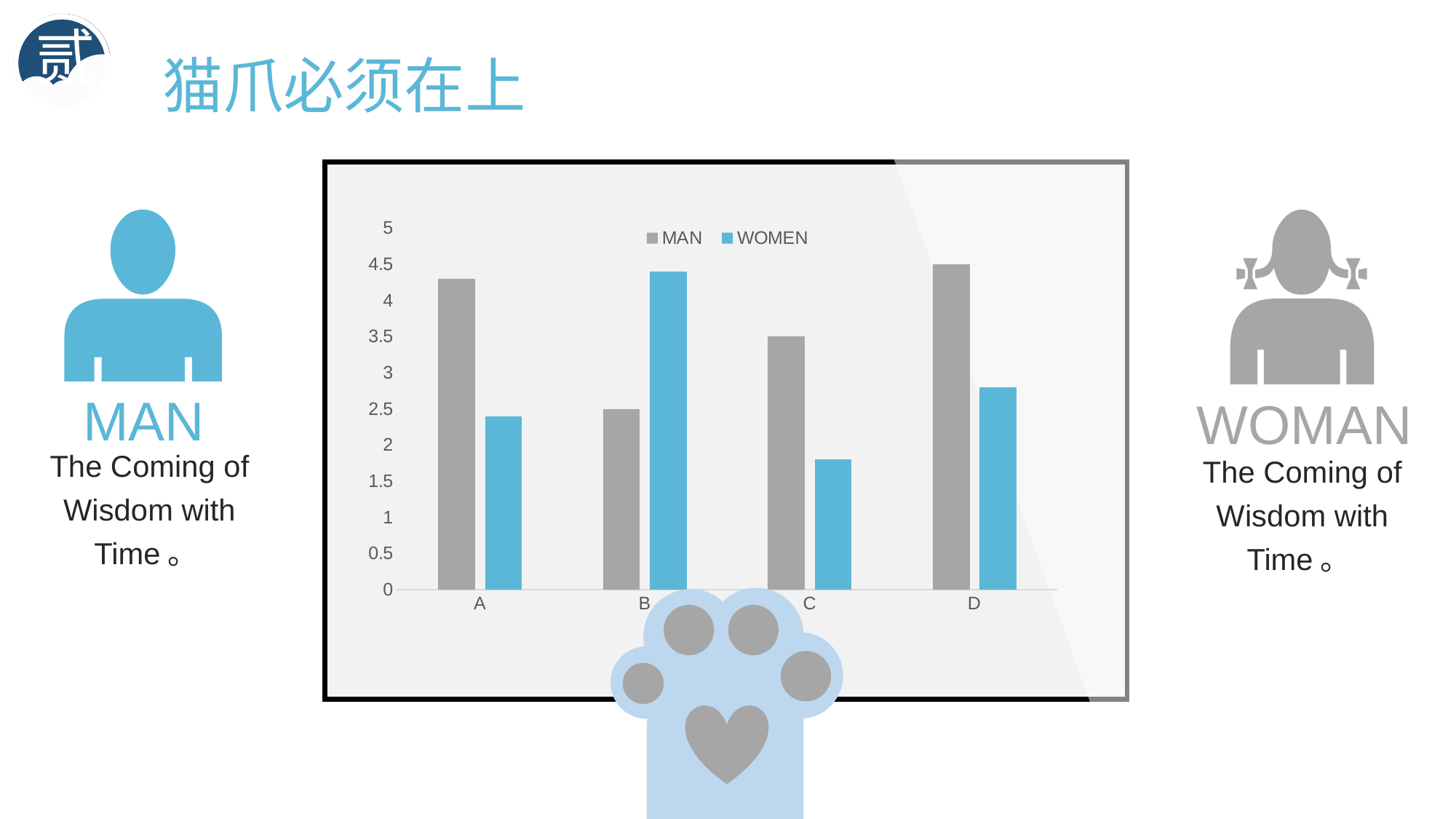

贰

猫爪必须在上

### Chart

| Category | MAN | WOMEN |
|---|---|---|
| A | 4.3 | 2.4 |
| B | 2.5 | 4.4 |
| C | 3.5 | 1.8 |
| D | 4.5 | 2.8 |

MAN
WOMAN
The Coming of Wisdom with Time。
The Coming of Wisdom with Time。